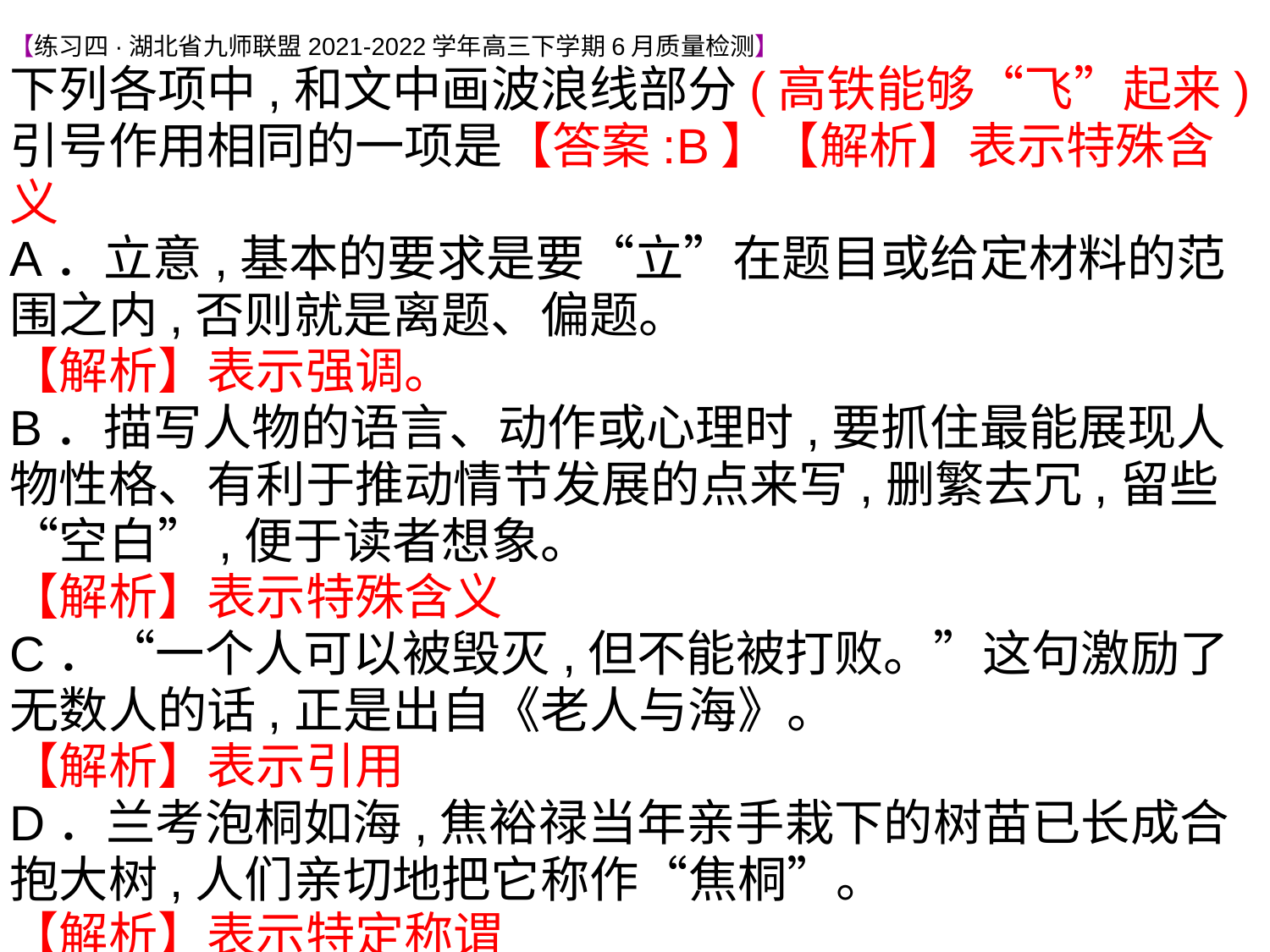

【练习四·湖北省九师联盟2021-2022学年高三下学期6月质量检测】
下列各项中,和文中画波浪线部分(高铁能够“飞”起来)引号作用相同的一项是【答案:B】【解析】表示特殊含义
A．立意,基本的要求是要“立”在题目或给定材料的范围之内,否则就是离题、偏题。
【解析】表示强调。
B．描写人物的语言、动作或心理时,要抓住最能展现人物性格、有利于推动情节发展的点来写,删繁去冗,留些“空白”,便于读者想象。
【解析】表示特殊含义
C．“一个人可以被毁灭,但不能被打败。”这句激励了无数人的话,正是出自《老人与海》。
【解析】表示引用
D．兰考泡桐如海,焦裕禄当年亲手栽下的树苗已长成合抱大树,人们亲切地把它称作“焦桐”。
【解析】表示特定称谓